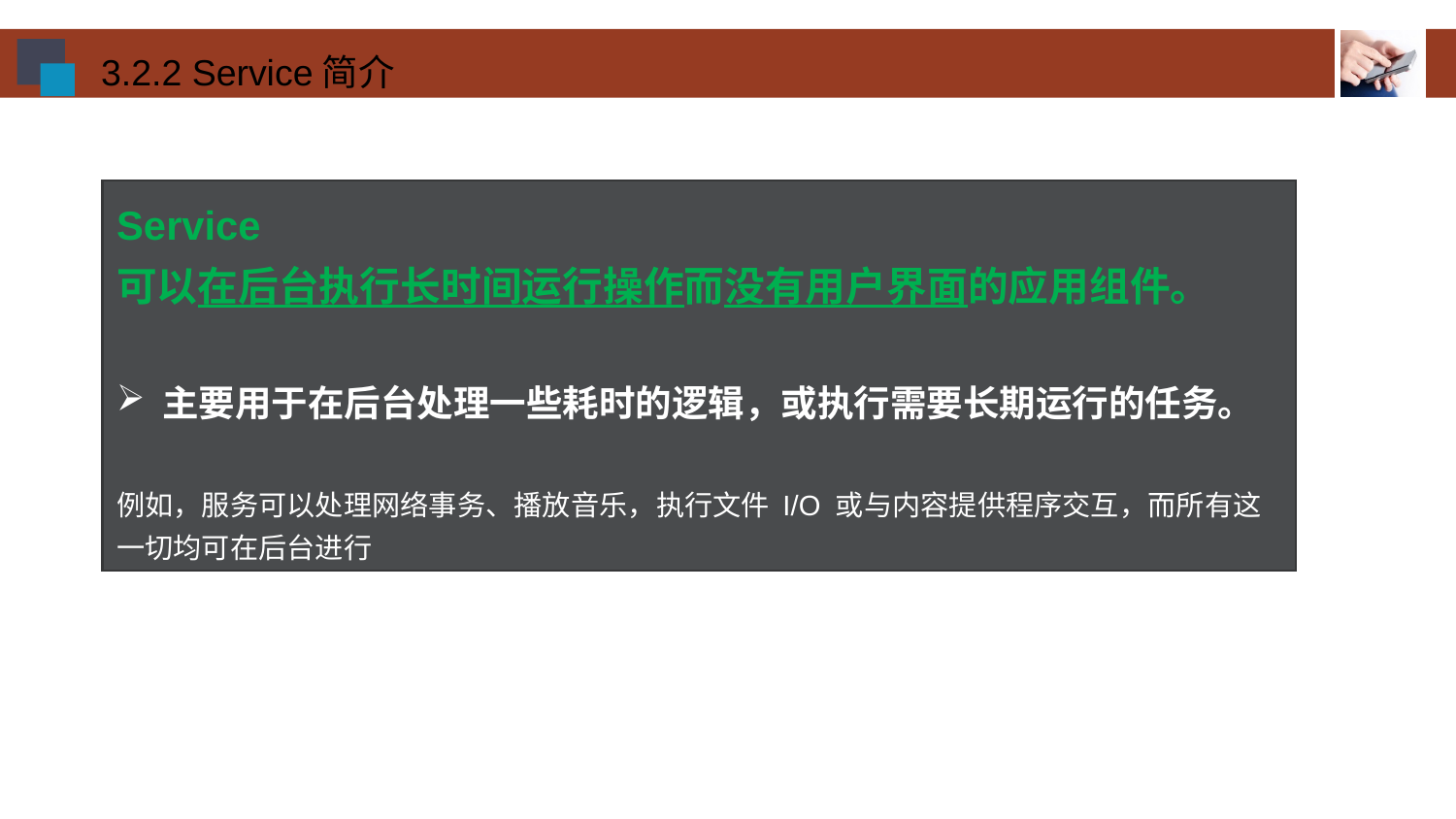

3.2.2 Service简介
Service
可以在后台执行长时间运行操作而没有用户界面的应用组件。

主要用于在后台处理一些耗时的逻辑，或执行需要长期运行的任务。

例如，服务可以处理网络事务、播放音乐，执行文件 I/O 或与内容提供程序交互，而所有这一切均可在后台进行